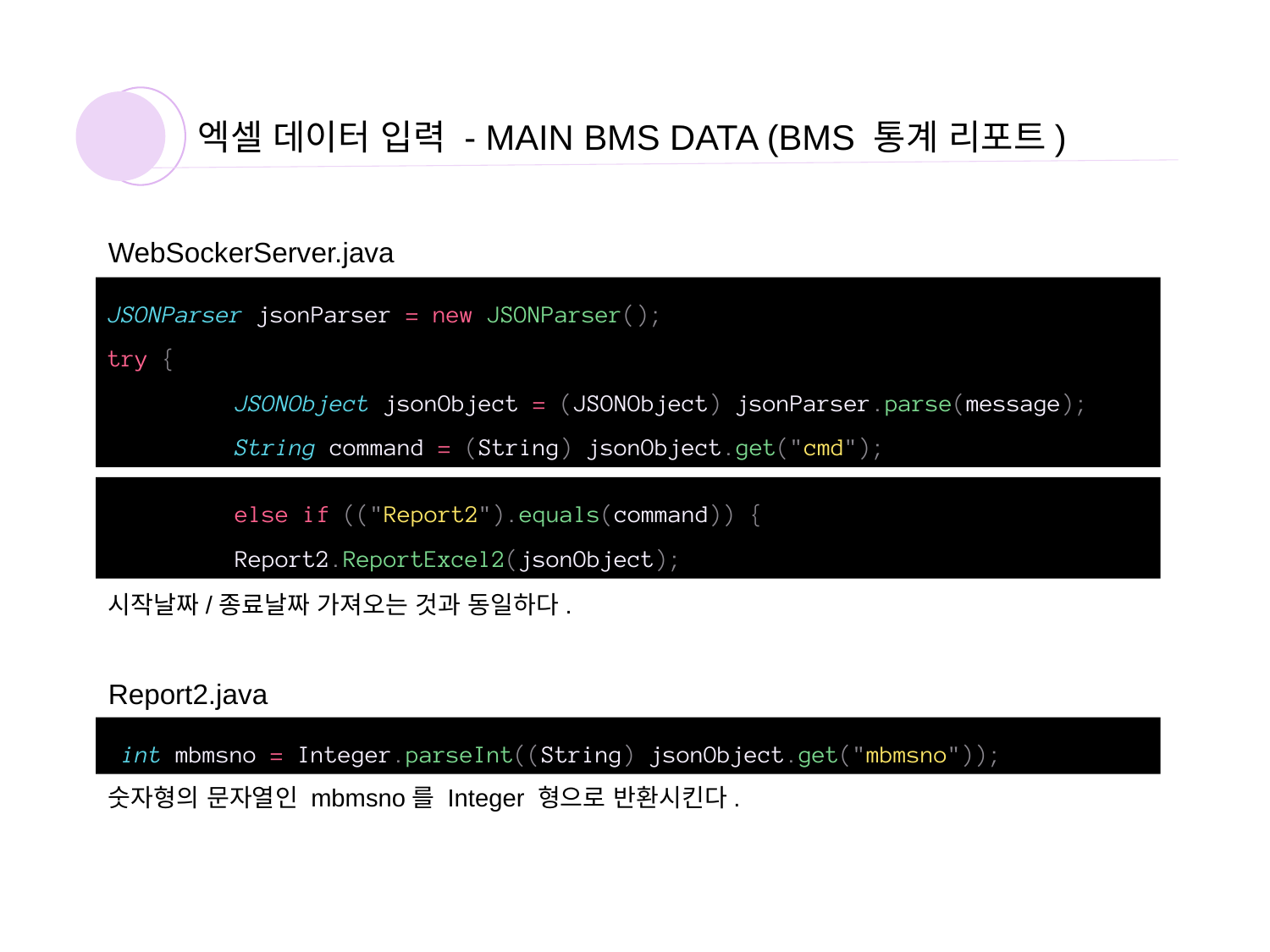

엑셀 데이터 입력 - MAIN BMS DATA (BMS 통계 리포트)
WebSockerServer.java
JSONParser jsonParser = new JSONParser();
try {
	JSONObject jsonObject = (JSONObject) jsonParser.parse(message);
	String command = (String) jsonObject.get("cmd");
	else if (("Report2").equals(command)) {
	Report2.ReportExcel2(jsonObject);
시작날짜/종료날짜 가져오는 것과 동일하다.
Report2.java
 int mbmsno = Integer.parseInt((String) jsonObject.get("mbmsno"));
숫자형의 문자열인 mbmsno를 Integer 형으로 반환시킨다.